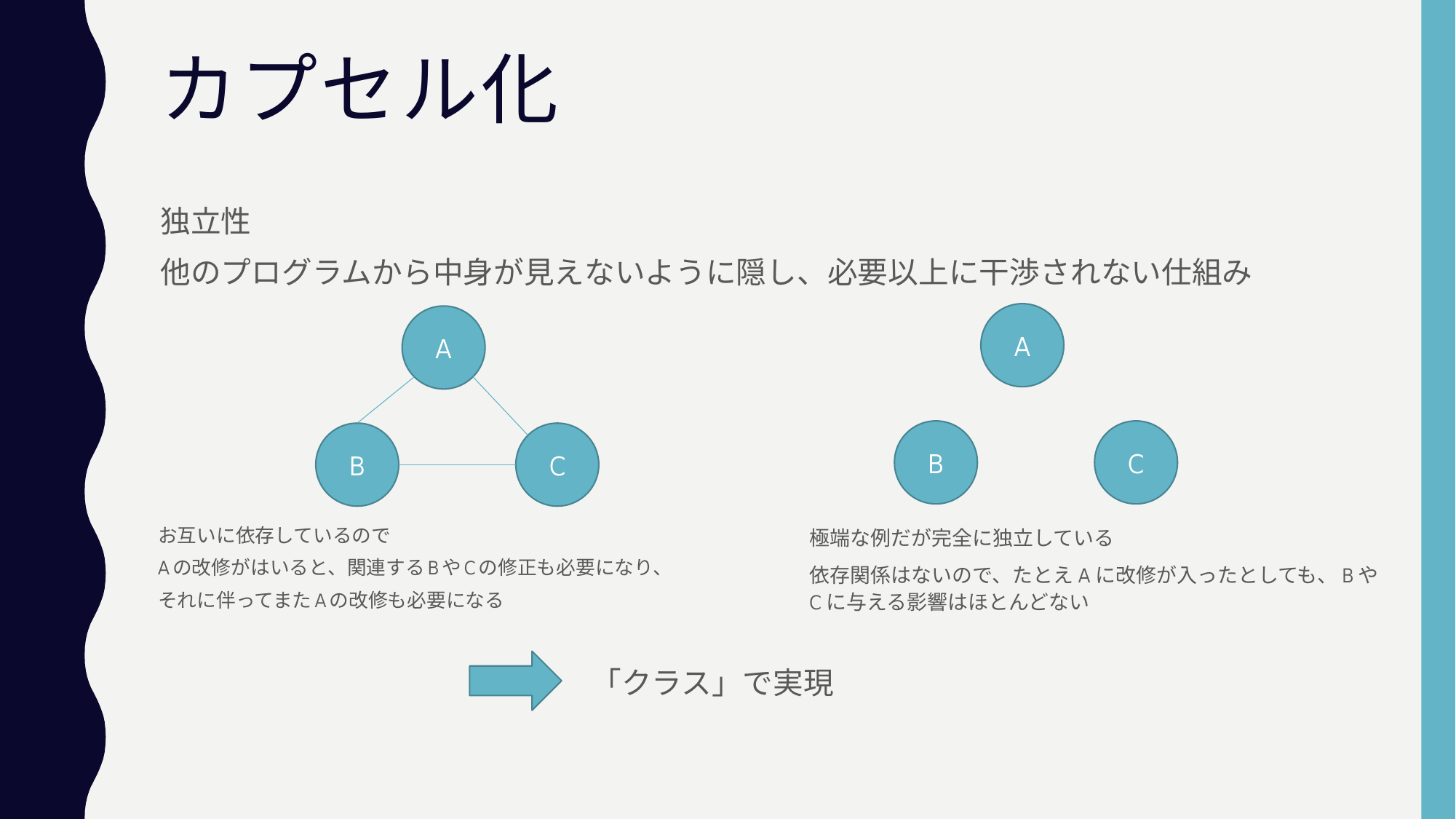

# カプセル化
独立性
他のプログラムから中身が見えないように隠し、必要以上に干渉されない仕組み
A
A
B
C
B
C
お互いに依存しているので
Aの改修がはいると、関連するBやCの修正も必要になり、
それに伴ってまたAの改修も必要になる
極端な例だが完全に独立している
依存関係はないので、たとえAに改修が入ったとしても、BやCに与える影響はほとんどない

「クラス」で実現